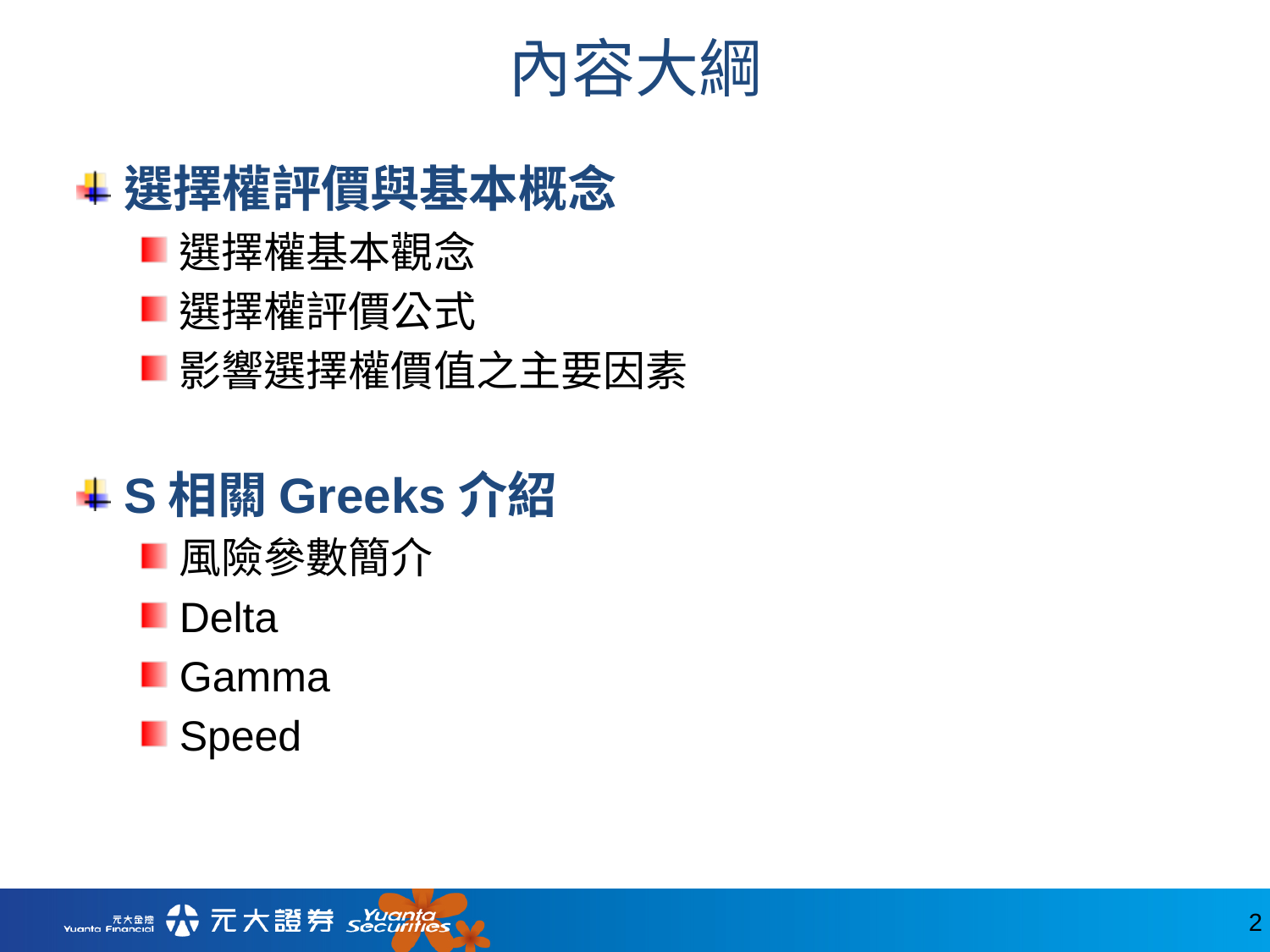

# 內容大綱
選擇權評價與基本概念
選擇權基本觀念
選擇權評價公式
影響選擇權價值之主要因素

S相關Greeks介紹
風險參數簡介
Delta
Gamma
Speed
2